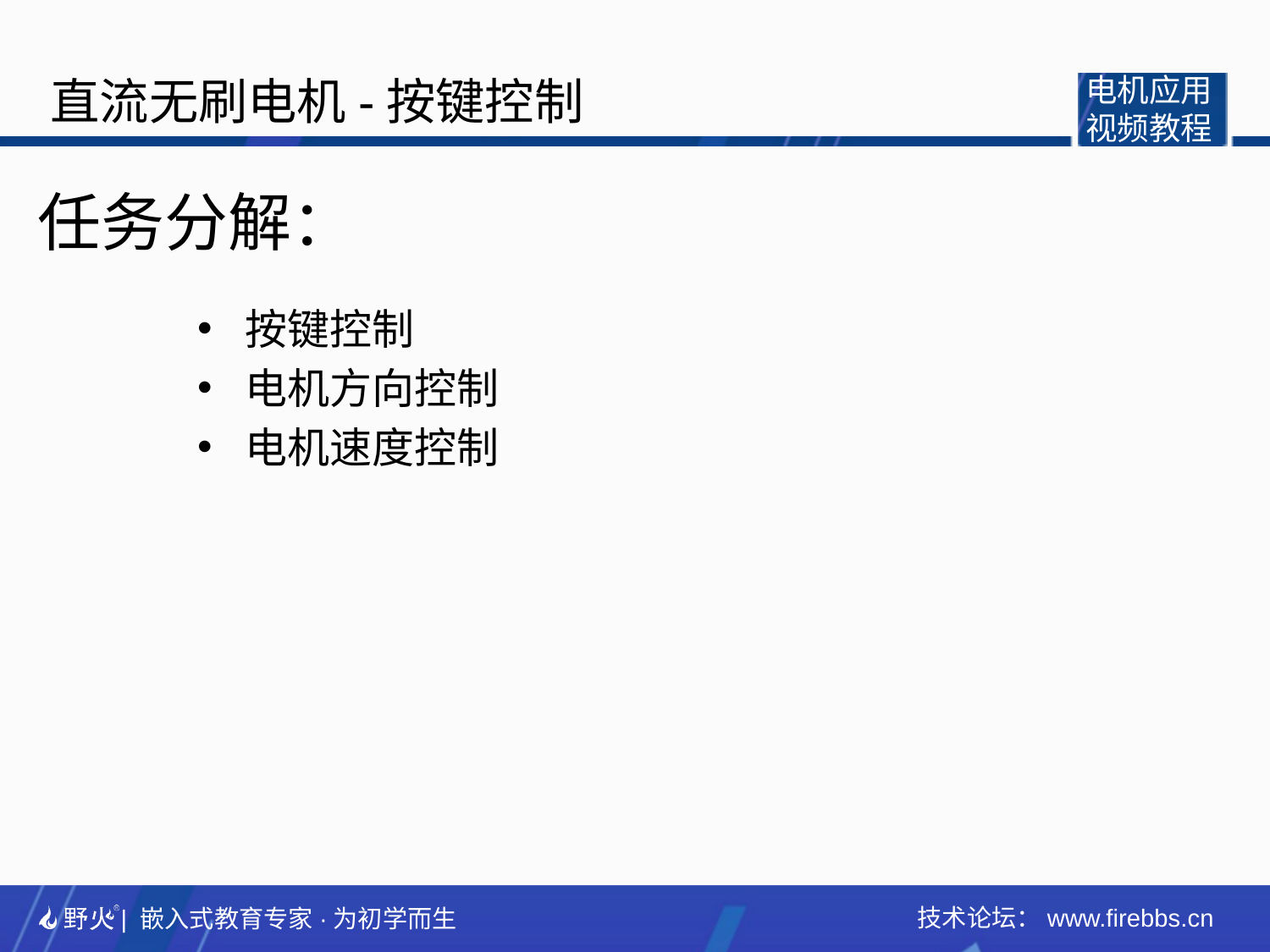

直流无刷电机-按键控制
电机应用
视频教程
任务分解：
按键控制
电机方向控制
电机速度控制